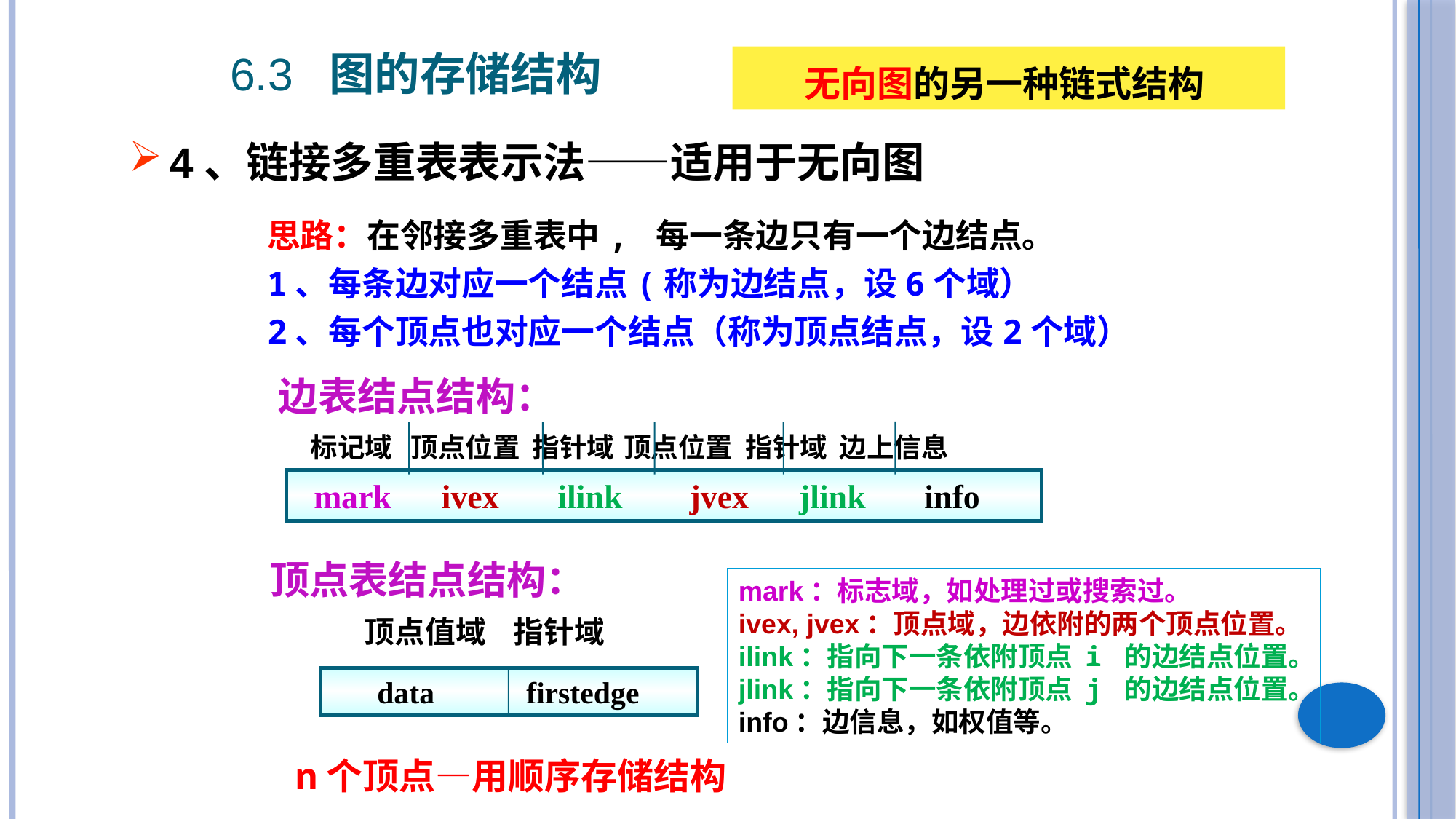

6.3  图的存储结构
无向图的另一种链式结构
4、链接多重表表示法——适用于无向图

思路：在邻接多重表中, 每一条边只有一个边结点。
1、每条边对应一个结点(称为边结点，设6个域）
2、每个顶点也对应一个结点（称为顶点结点，设2个域）
边表结点结构：

标记域   顶点位置  指针域  顶点位置  指针域  边上信息
  mark      ivex       ilink        jvex      jlink       info
顶点表结点结构：
mark：标志域，如处理过或搜索过。
ivex, jvex：顶点域，边依附的两个顶点位置。
ilink：指向下一条依附顶点 i 的边结点位置。
jlink：指向下一条依附顶点 j 的边结点位置。
info：边信息，如权值等。
顶点值域    指针域
      data            firstedge

 n个顶点—用顺序存储结构